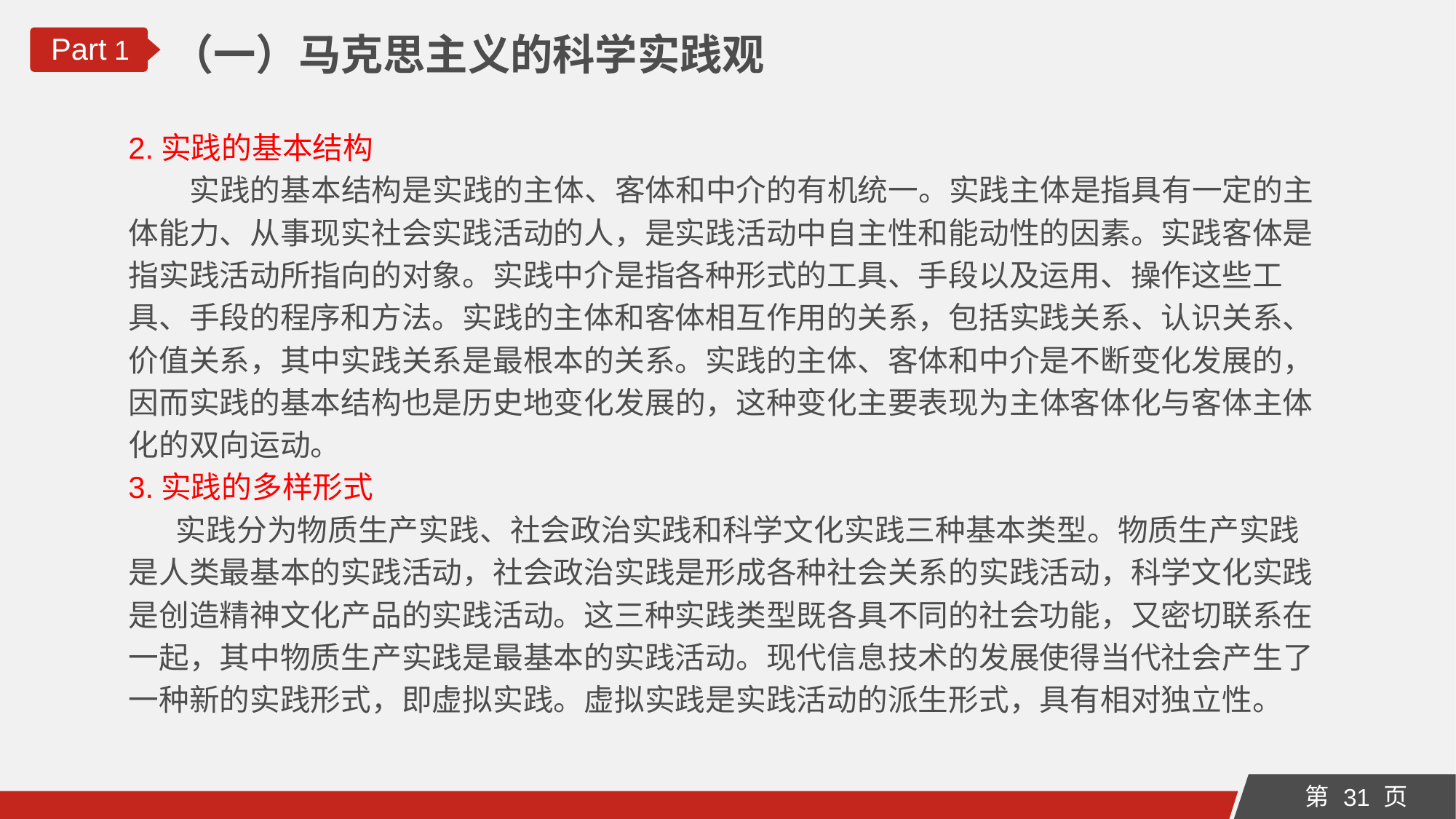

（一）马克思主义的科学实践观
Part 1

2.实践的基本结构
        实践的基本结构是实践的主体、客体和中介的有机统一。实践主体是指具有一定的主体能力、从事现实社会实践活动的人，是实践活动中自主性和能动性的因素。实践客体是指实践活动所指向的对象。实践中介是指各种形式的工具、手段以及运用、操作这些工具、手段的程序和方法。实践的主体和客体相互作用的关系，包括实践关系、认识关系、价值关系，其中实践关系是最根本的关系。实践的主体、客体和中介是不断变化发展的，因而实践的基本结构也是历史地变化发展的，这种变化主要表现为主体客体化与客体主体化的双向运动。
3.实践的多样形式
      实践分为物质生产实践、社会政治实践和科学文化实践三种基本类型。物质生产实践是人类最基本的实践活动，社会政治实践是形成各种社会关系的实践活动，科学文化实践是创造精神文化产品的实践活动。这三种实践类型既各具不同的社会功能，又密切联系在一起，其中物质生产实践是最基本的实践活动。现代信息技术的发展使得当代社会产生了一种新的实践形式，即虚拟实践。虚拟实践是实践活动的派生形式，具有相对独立性。